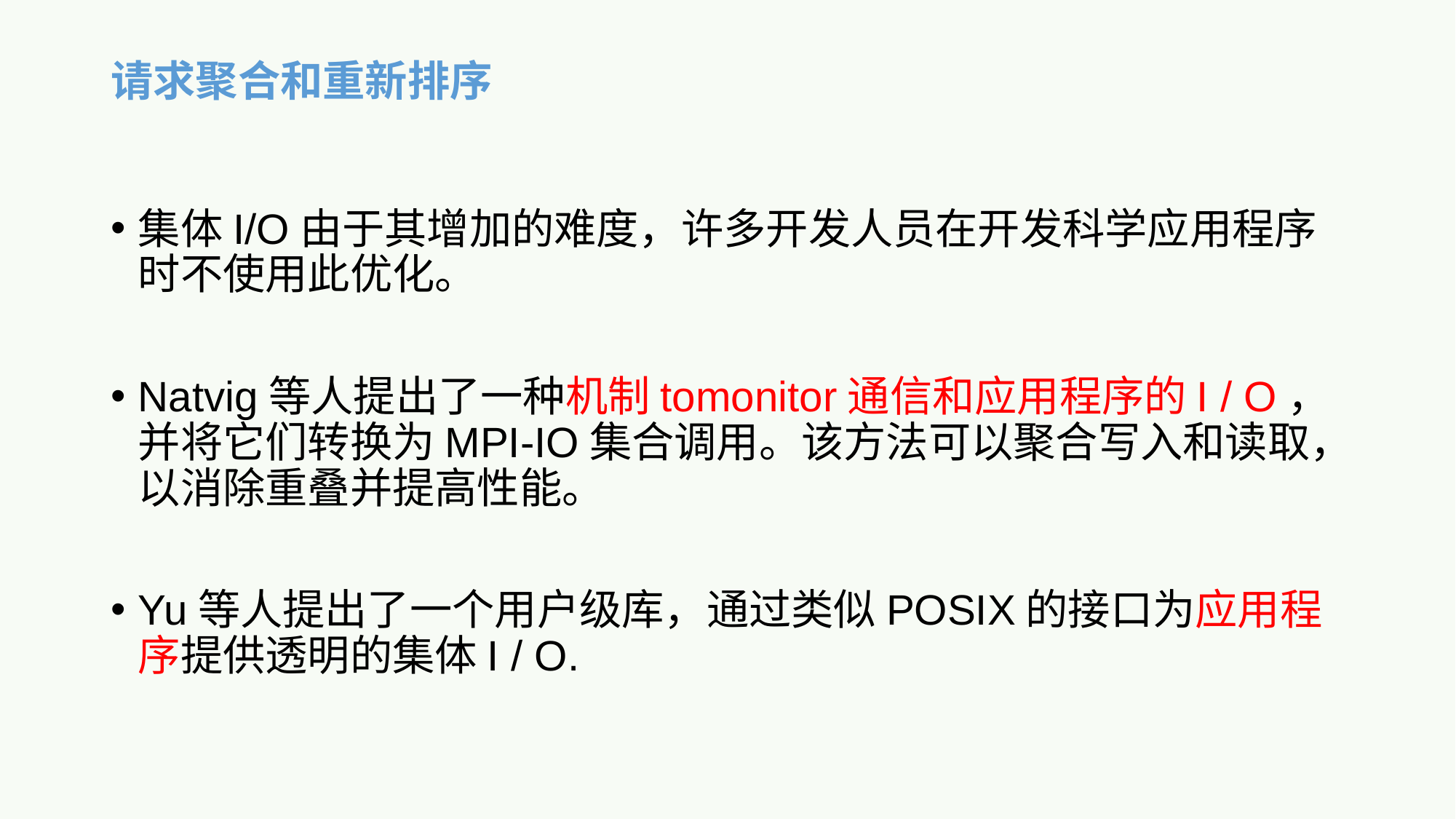

# 请求聚合和重新排序
集体I/O由于其增加的难度，许多开发人员在开发科学应用程序时不使用此优化。

Natvig等人提出了一种机制tomonitor通信和应用程序的I / O，并将它们转换为MPI-IO集合调用。该方法可以聚合写入和读取，以消除重叠并提高性能。

Yu等人提出了一个用户级库，通过类似POSIX的接口为应用程序提供透明的集体I / O.